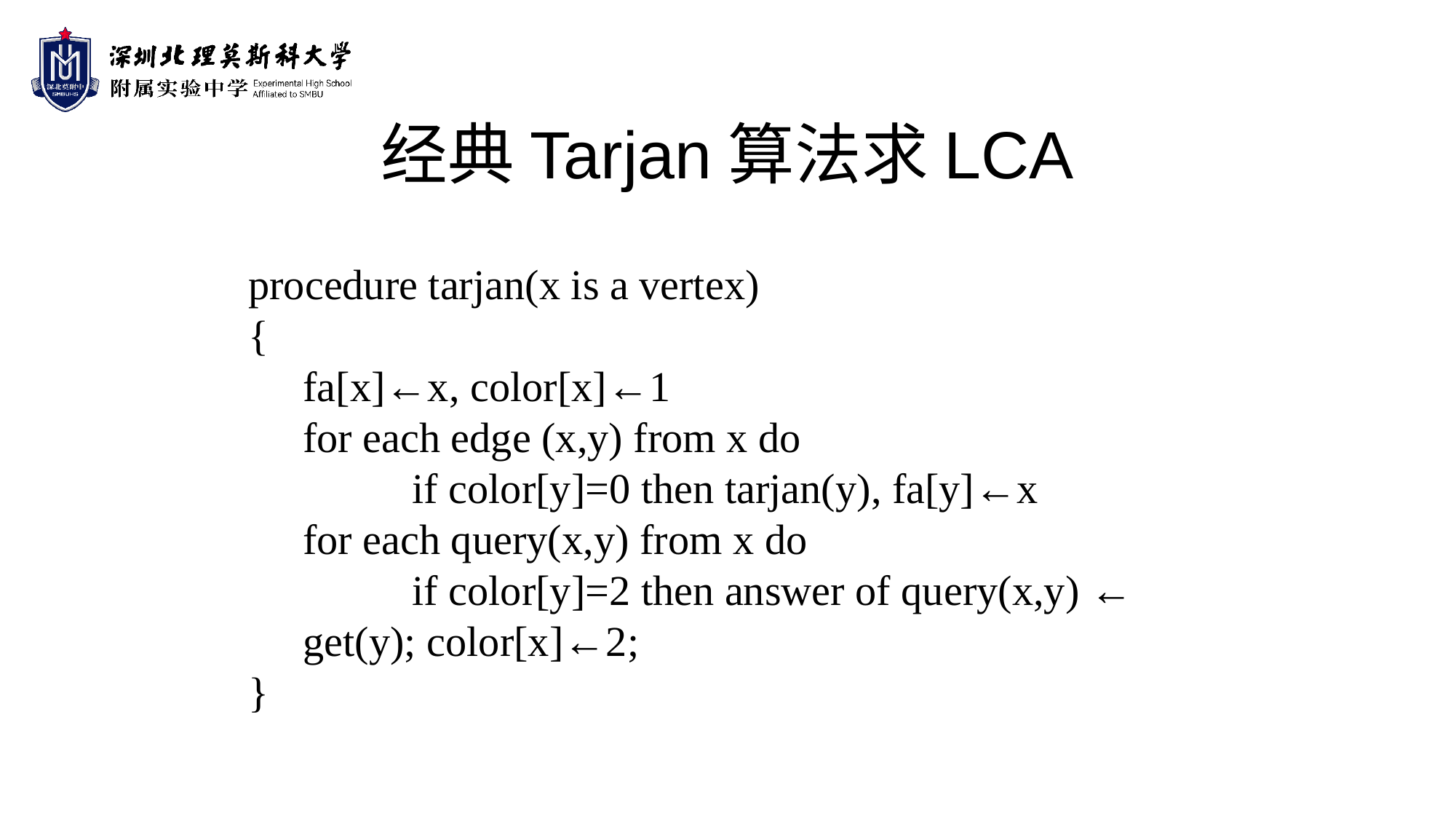

经典Tarjan算法求LCA
procedure tarjan(x is a vertex)
{
fa[x]←x, color[x]←1
for each edge (x,y) from x do
	if color[y]=0 then tarjan(y), fa[y]←x
for each query(x,y) from x do
	if color[y]=2 then answer of query(x,y) ← get(y); color[x]←2;
}